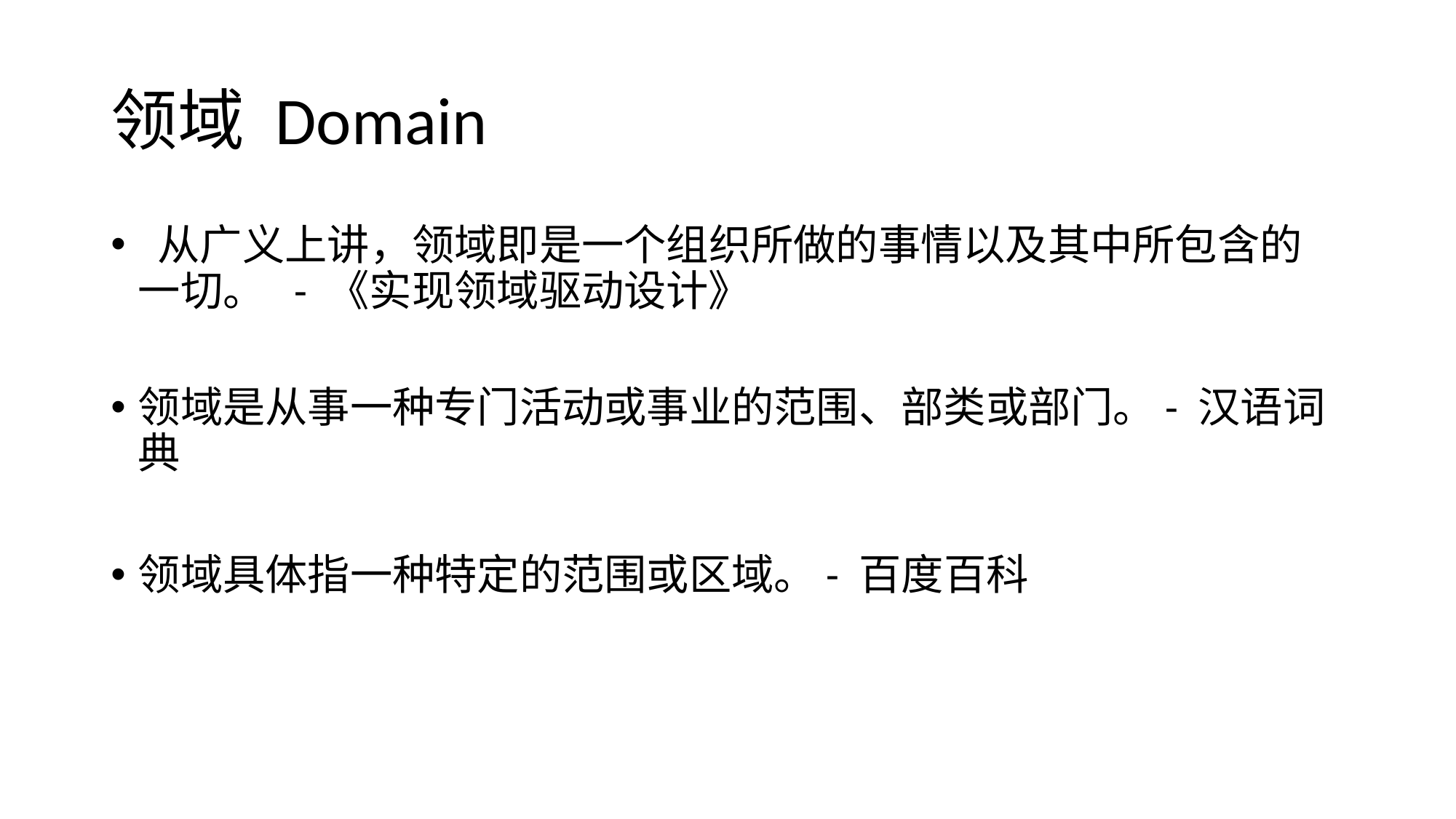

# 领域 Domain
 从广义上讲，领域即是一个组织所做的事情以及其中所包含的一切。  - 《实现领域驱动设计》
领域是从事一种专门活动或事业的范围、部类或部门。- 汉语词典

领域具体指一种特定的范围或区域。- 百度百科